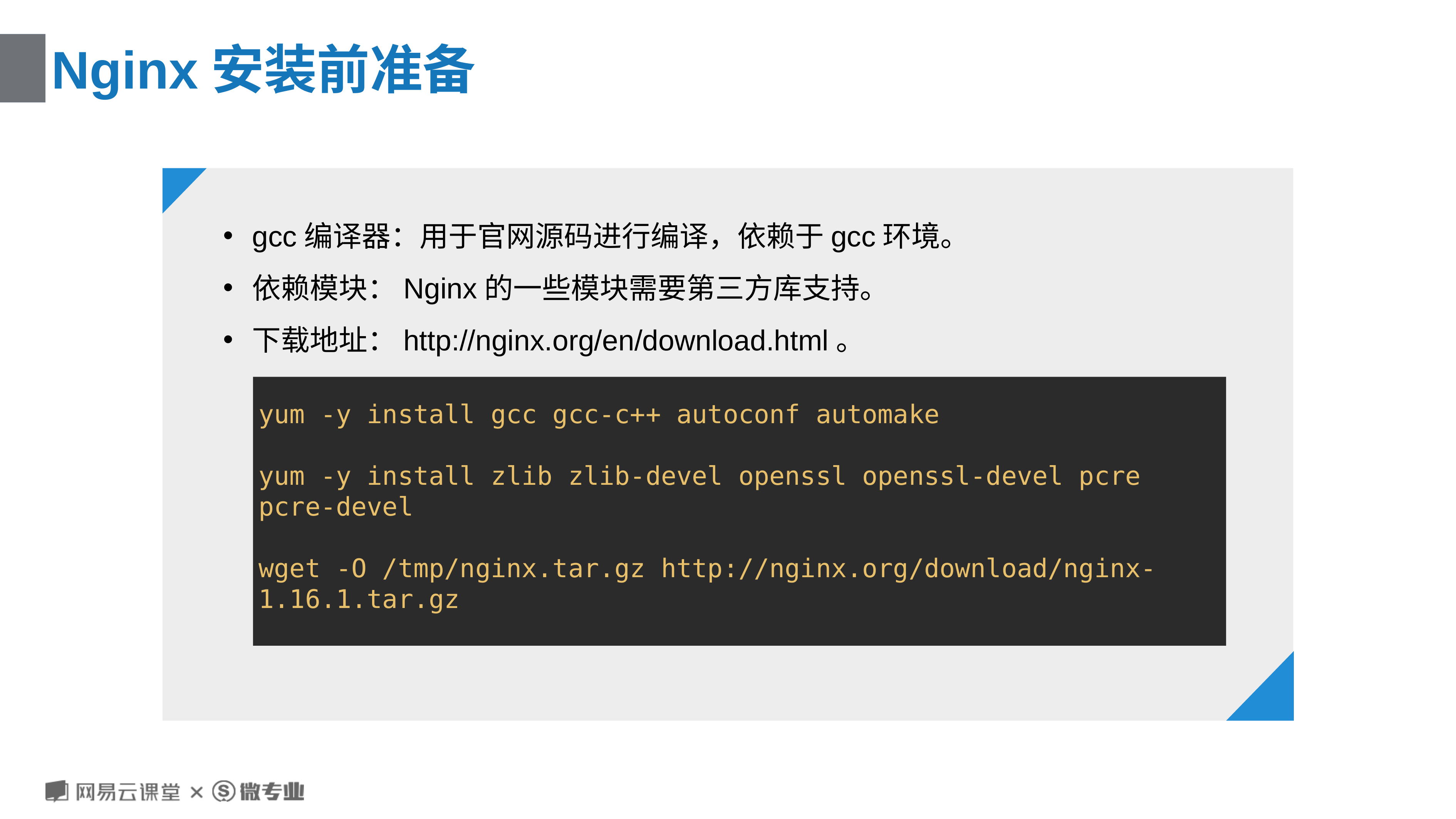

# Nginx安装前准备

gcc编译器：用于官网源码进行编译，依赖于gcc环境。
依赖模块：Nginx的一些模块需要第三方库支持。
下载地址：http://nginx.org/en/download.html。

yum -y install gcc gcc-c++ autoconf automake

yum -y install zlib zlib-devel openssl openssl-devel pcre pcre-devel

wget -O /tmp/nginx.tar.gz http://nginx.org/download/nginx-1.16.1.tar.gz